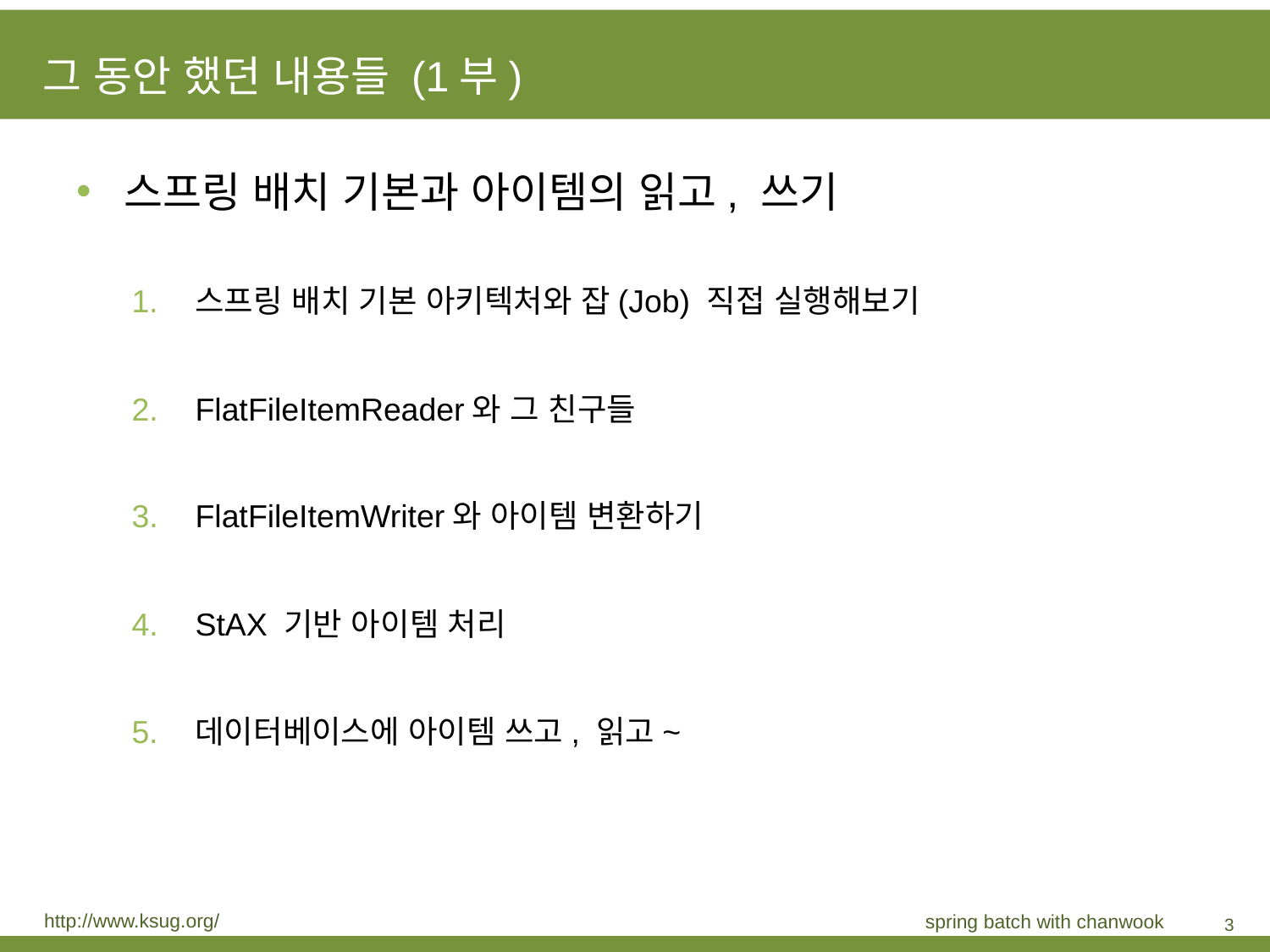

# 그 동안 했던 내용들 (1부)
스프링 배치 기본과 아이템의 읽고, 쓰기

스프링 배치 기본 아키텍처와 잡(Job) 직접 실행해보기

FlatFileItemReader와 그 친구들

FlatFileItemWriter와 아이템 변환하기

StAX 기반 아이템 처리

데이터베이스에 아이템 쓰고, 읽고~

http://www.ksug.org/
spring batch with chanwook
3